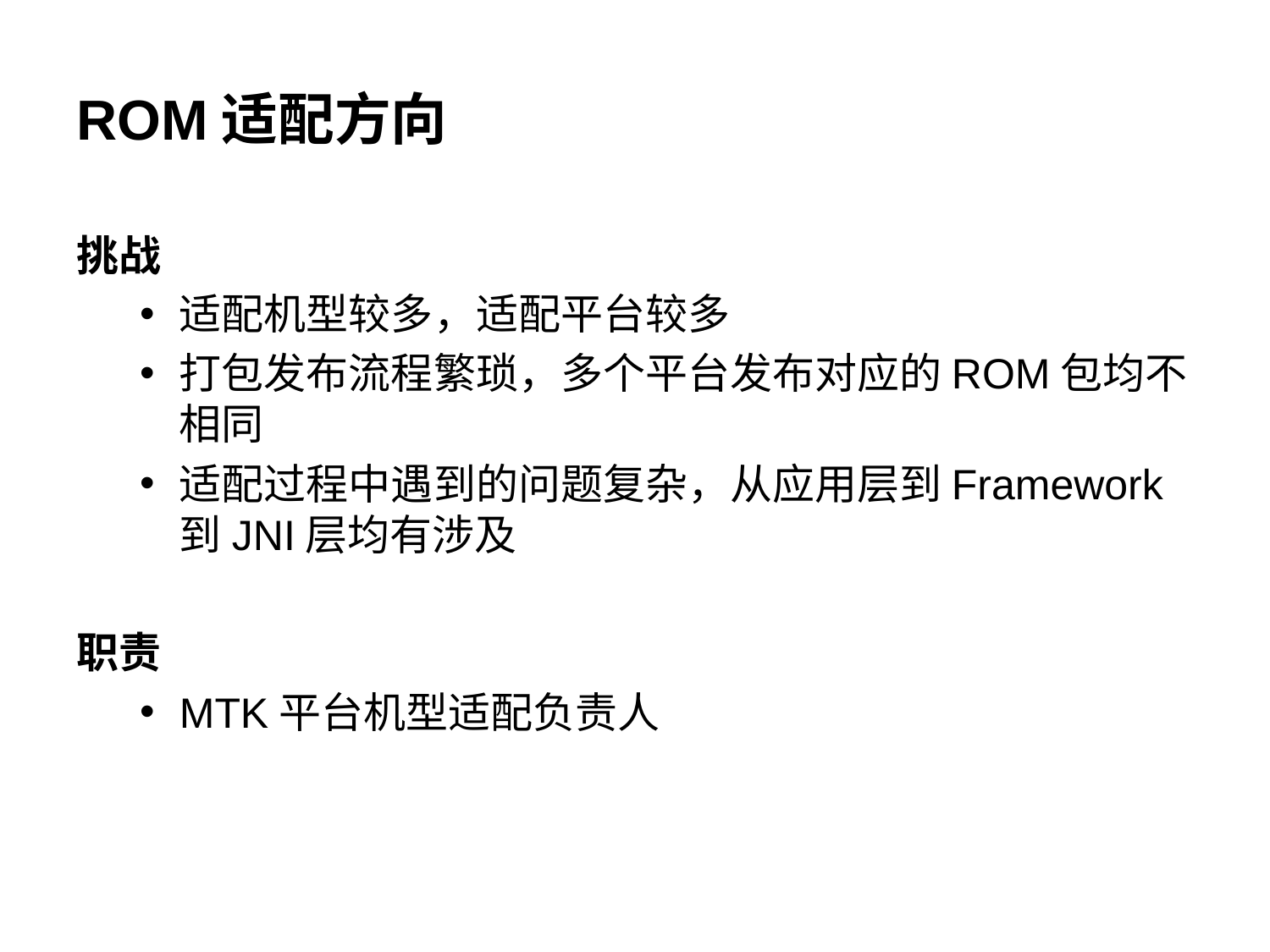

# ROM适配方向
挑战
适配机型较多，适配平台较多
打包发布流程繁琐，多个平台发布对应的ROM包均不相同
适配过程中遇到的问题复杂，从应用层到Framework到JNI层均有涉及

职责
MTK平台机型适配负责人